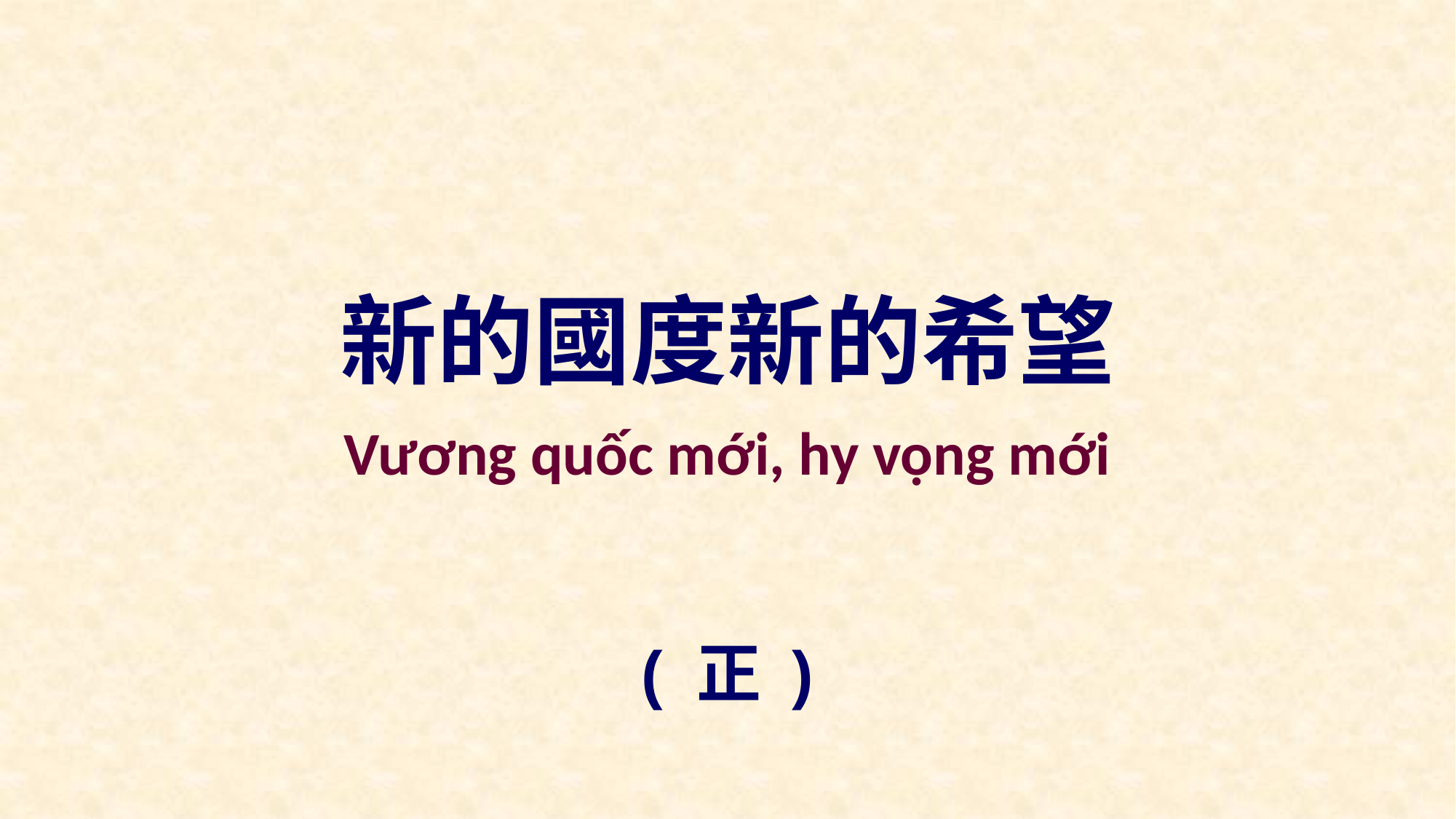

新的國度新的希望
Vương quốc mới, hy vọng mới
( 正 )